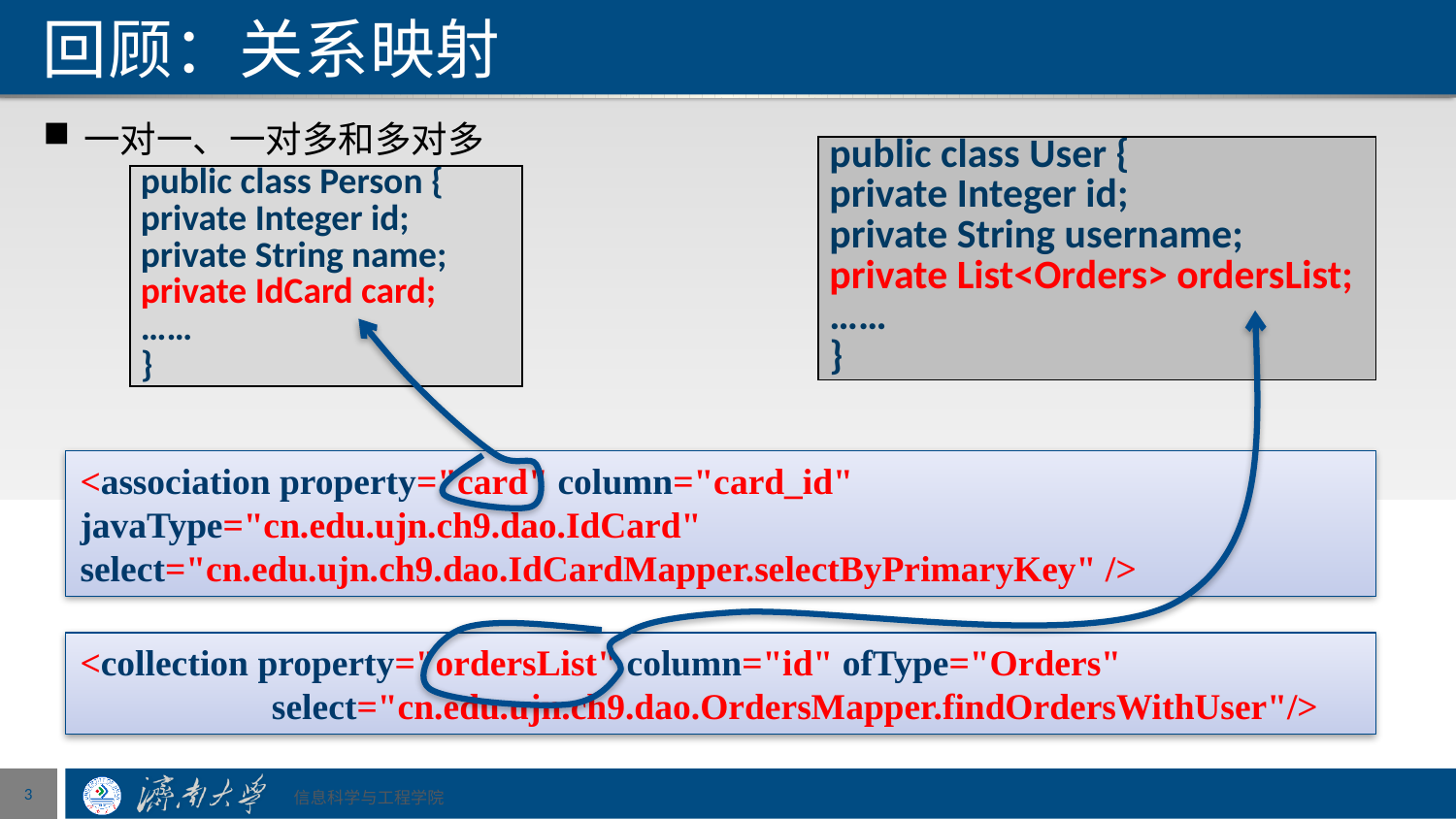

# 回顾：关系映射
一对一、一对多和多对多
| public class User { private Integer id; private String username; private List<Orders> ordersList; …… } |
| --- |
| public class Person { private Integer id; private String name; private IdCard card; …… } |
| --- |

<association property="card" column="card_id" javaType="cn.edu.ujn.ch9.dao.IdCard"
select="cn.edu.ujn.ch9.dao.IdCardMapper.selectByPrimaryKey" />
<collection property="ordersList" column="id" ofType="Orders"		     select="cn.edu.ujn.ch9.dao.OrdersMapper.findOrdersWithUser"/>